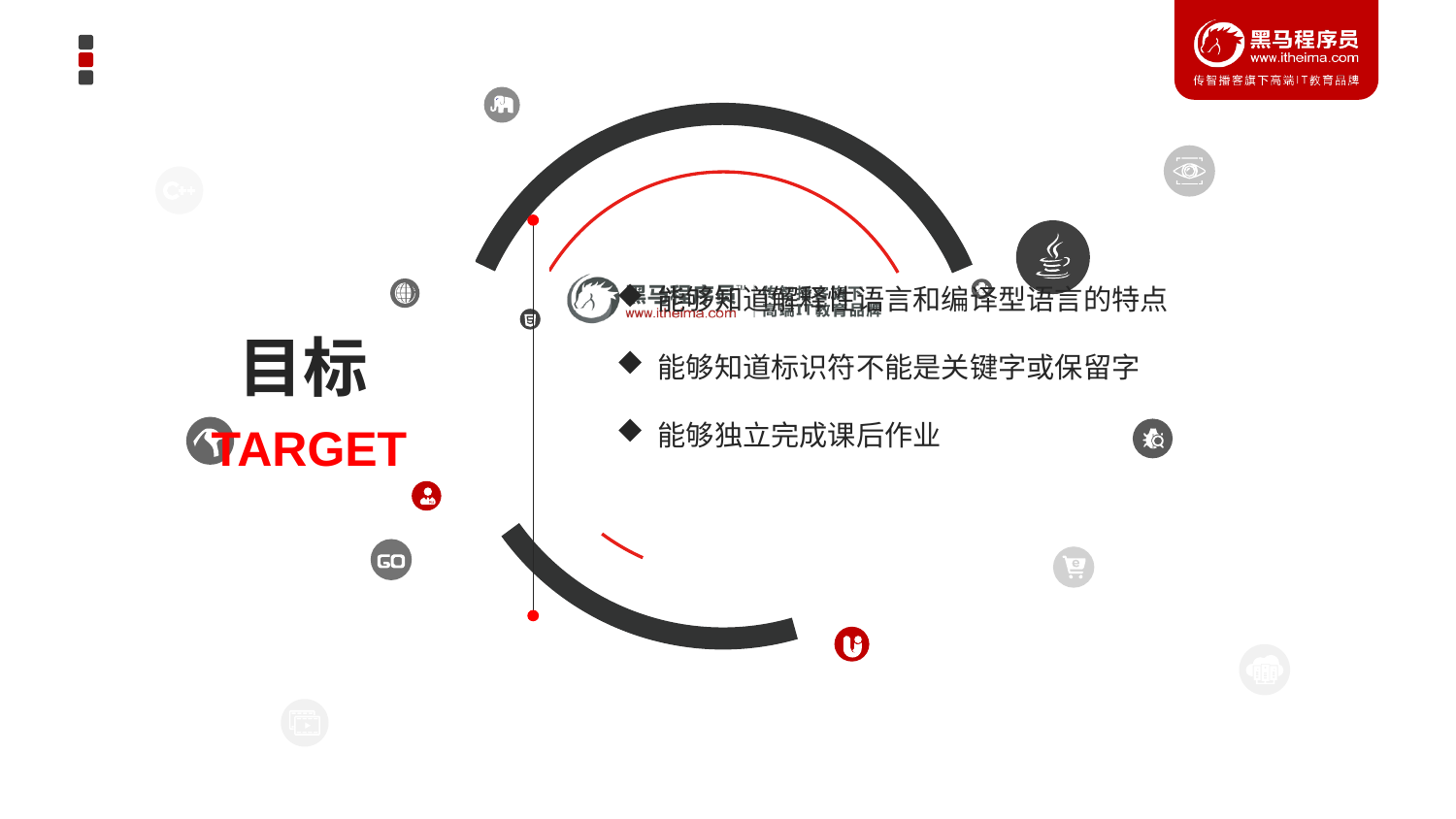

能够知道解释性语言和编译型语言的特点
 能够知道标识符不能是关键字或保留字
 能够独立完成课后作业
目标
TARGET